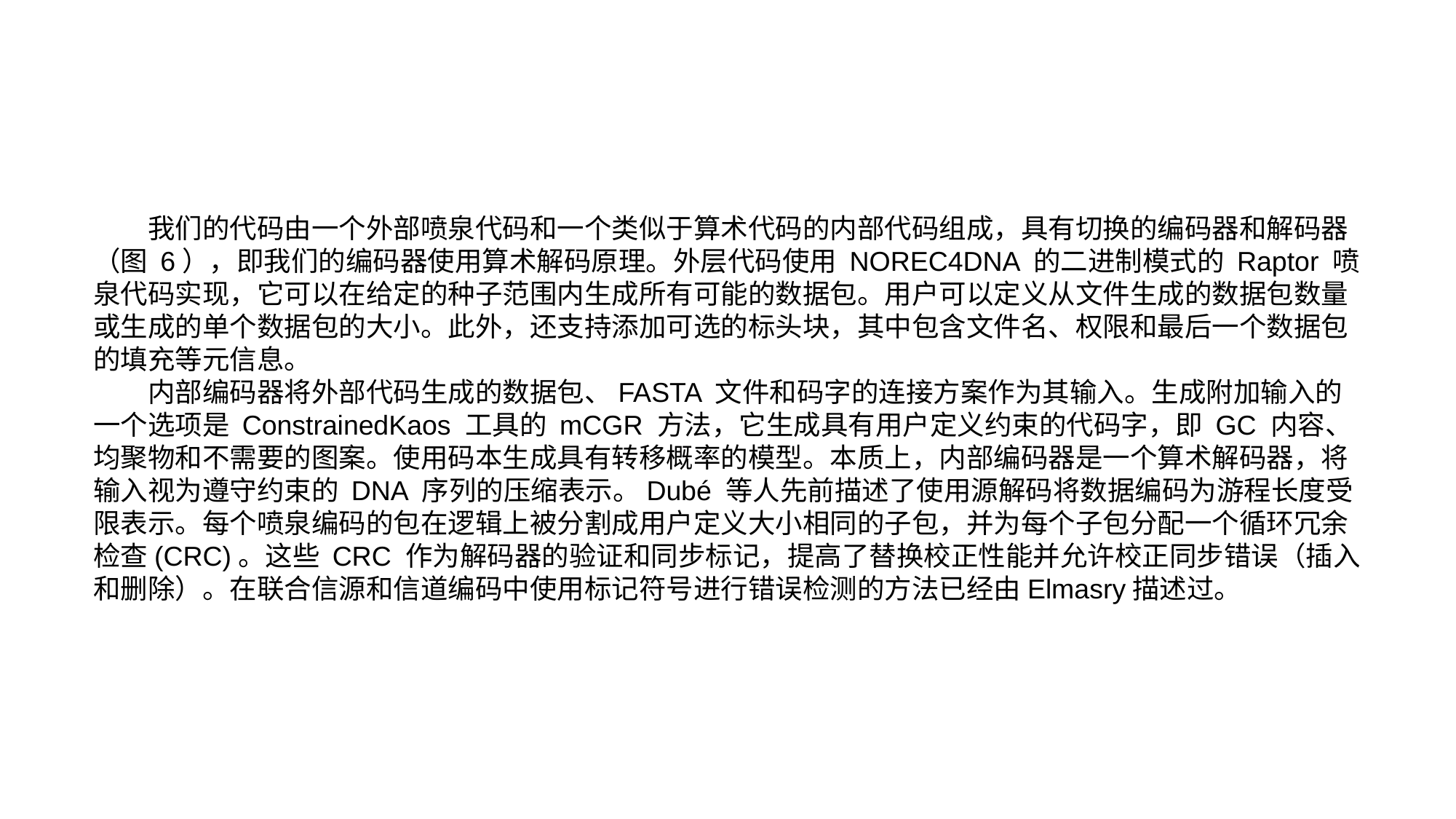

我们的代码由一个外部喷泉代码和一个类似于算术代码的内部代码组成，具有切换的编码器和解码器（图 6），即我们的编码器使用算术解码原理。外层代码使用 NOREC4DNA 的二进制模式的 Raptor 喷泉代码实现，它可以在给定的种子范围内生成所有可能的数据包。用户可以定义从文件生成的数据包数量或生成的单个数据包的大小。此外，还支持添加可选的标头块，其中包含文件名、权限和最后一个数据包的填充等元信息。
内部编码器将外部代码生成的数据包、FASTA 文件和码字的连接方案作为其输入。生成附加输入的一个选项是 ConstrainedKaos 工具的 mCGR 方法，它生成具有用户定义约束的代码字，即 GC 内容、均聚物和不需要的图案。使用码本生成具有转移概率的模型。本质上，内部编码器是一个算术解码器，将输入视为遵守约束的 DNA 序列的压缩表示。Dubé 等人先前描述了使用源解码将数据编码为游程长度受限表示。每个喷泉编码的包在逻辑上被分割成用户定义大小相同的子包，并为每个子包分配一个循环冗余检查(CRC)。这些 CRC 作为解码器的验证和同步标记，提高了替换校正性能并允许校正同步错误（插入和删除）。在联合信源和信道编码中使用标记符号进行错误检测的方法已经由Elmasry描述过。